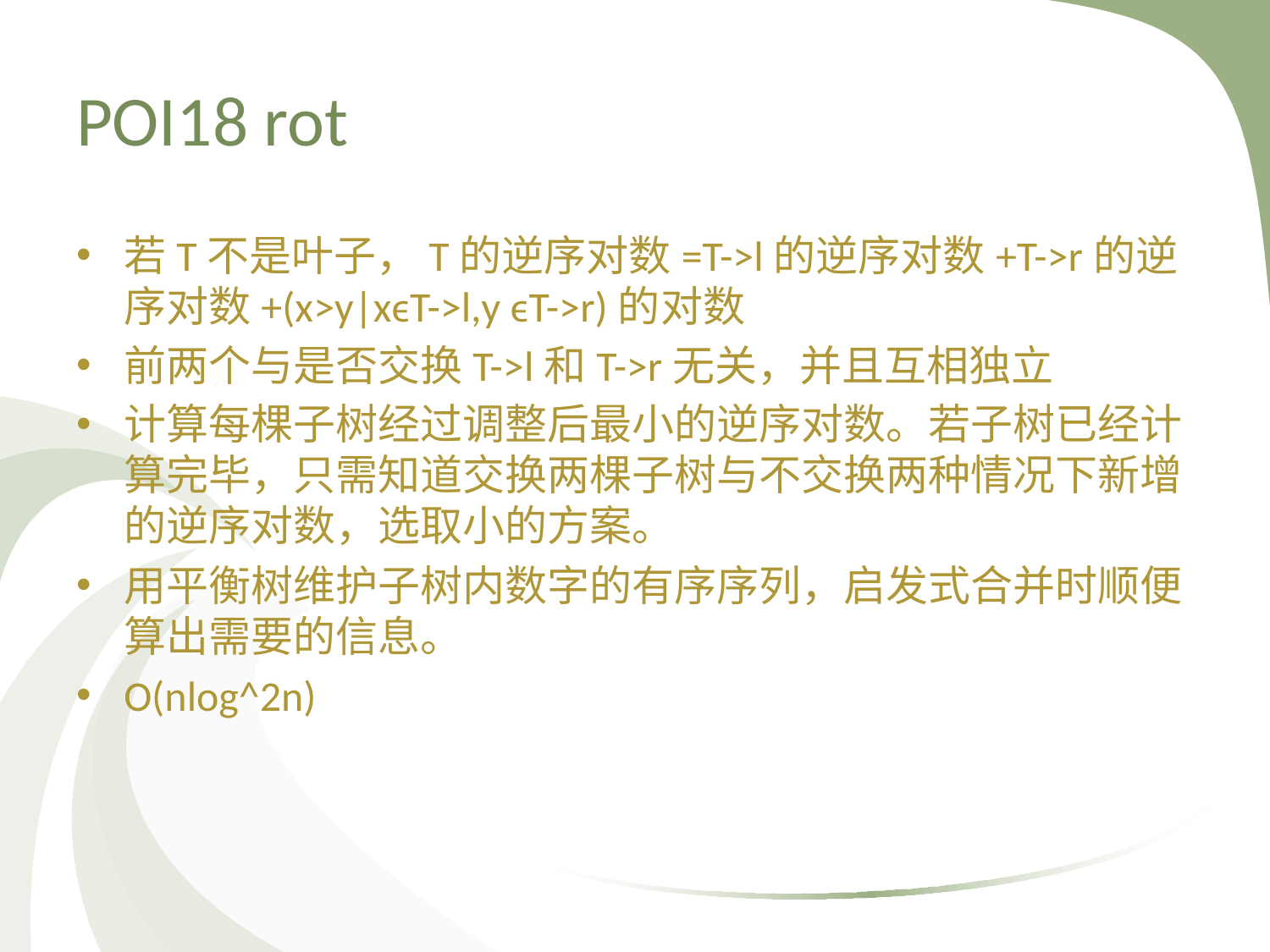

# POI18 rot
若T不是叶子，T的逆序对数=T->l的逆序对数+T->r的逆序对数+(x>y|xϵT->l,y ϵT->r)的对数
前两个与是否交换T->l和T->r无关，并且互相独立
计算每棵子树经过调整后最小的逆序对数。若子树已经计算完毕，只需知道交换两棵子树与不交换两种情况下新增的逆序对数，选取小的方案。
用平衡树维护子树内数字的有序序列，启发式合并时顺便算出需要的信息。
O(nlog^2n)